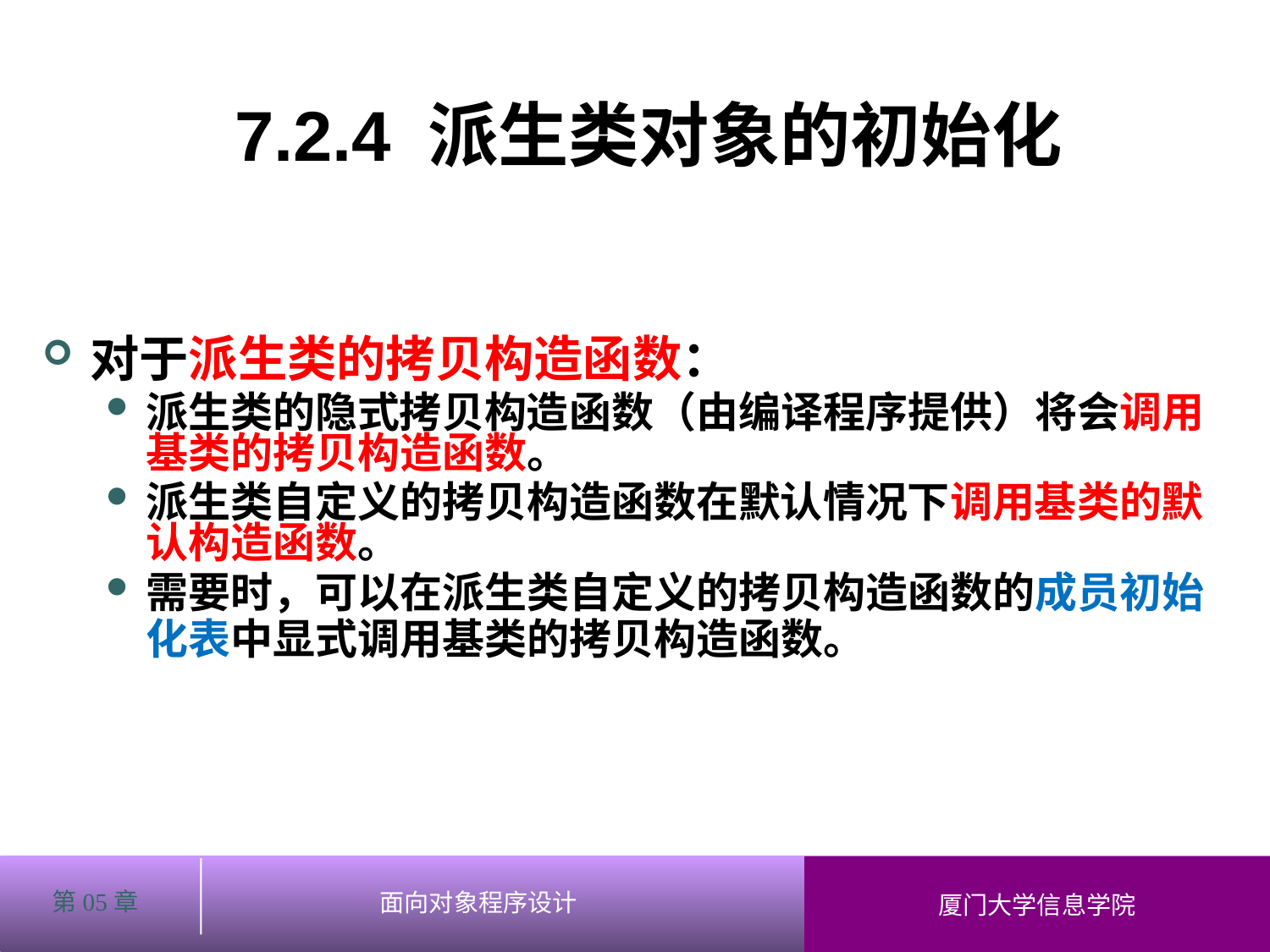

7.2.4 派生类对象的初始化
# 对于派生类的拷贝构造函数：
派生类的隐式拷贝构造函数（由编译程序提供）将会调用基类的拷贝构造函数。
派生类自定义的拷贝构造函数在默认情况下调用基类的默认构造函数。
需要时，可以在派生类自定义的拷贝构造函数的成员初始化表中显式调用基类的拷贝构造函数。
29